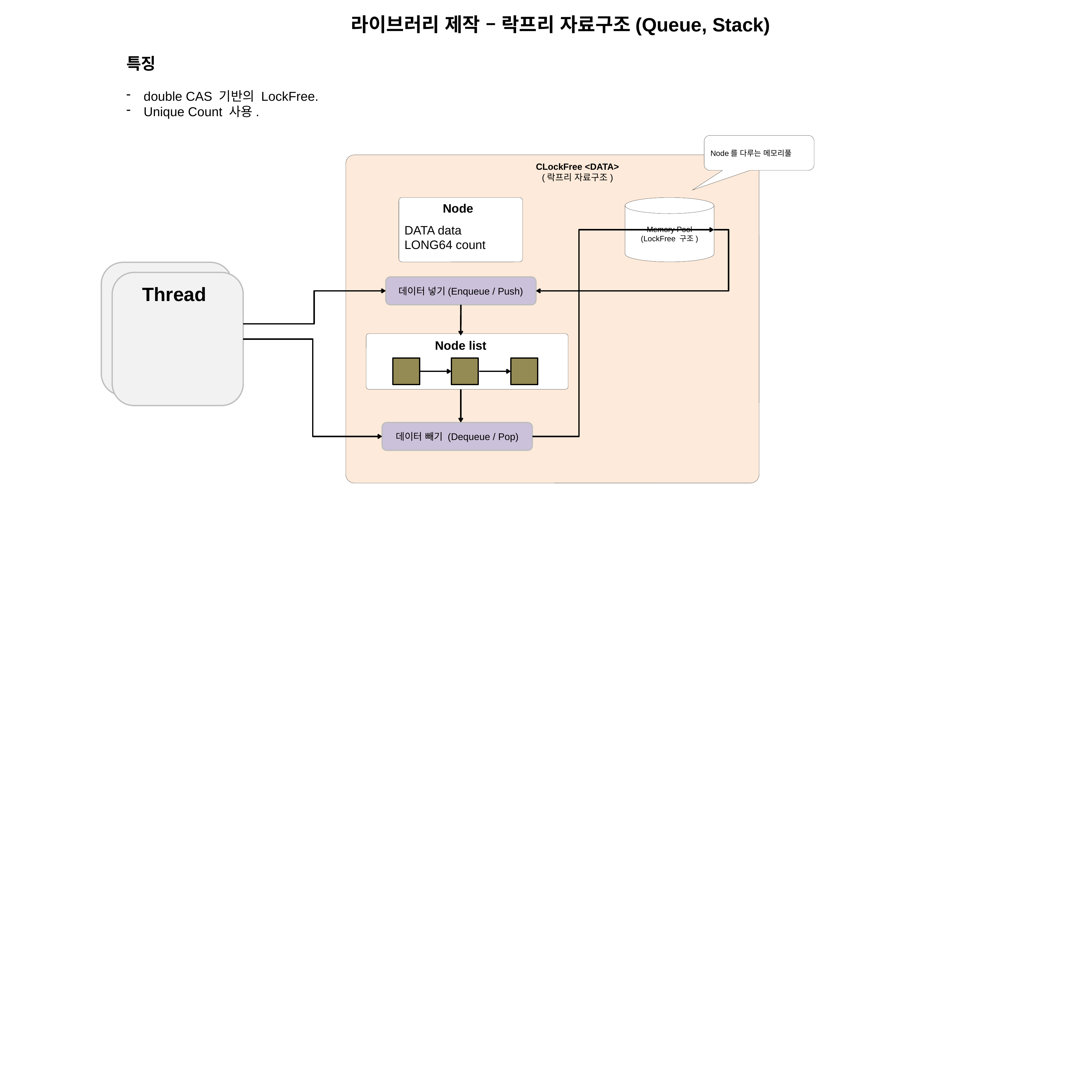

라이브러리 제작 – 락프리 자료구조(Queue, Stack)
특징

double CAS 기반의 LockFree.
Unique Count 사용.
Node를 다루는 메모리풀

CLockFree <DATA>
(락프리 자료구조)

DATA data
LONG64 count
Node
Memory Pool
(LockFree 구조)

데이터 넣기(Enqueue / Push)
Thread

Node list

데이터 빼기 (Dequeue / Pop)